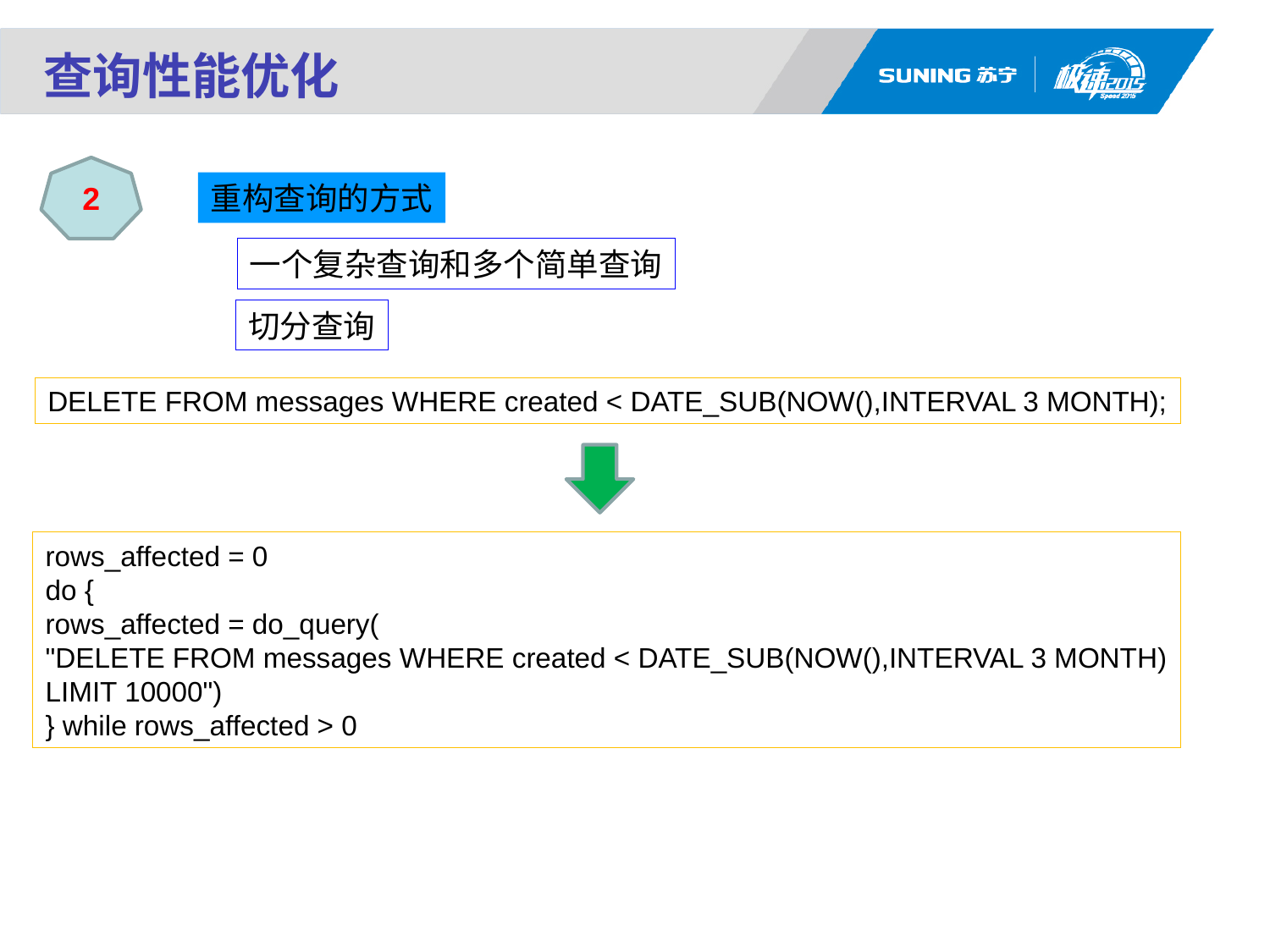

查询性能优化
2
重构查询的方式
一个复杂查询和多个简单查询
切分查询
DELETE FROM messages WHERE created < DATE_SUB(NOW(),INTERVAL 3 MONTH);

rows_affected = 0
do {
rows_affected = do_query(
"DELETE FROM messages WHERE created < DATE_SUB(NOW(),INTERVAL 3 MONTH)
LIMIT 10000")
} while rows_affected > 0